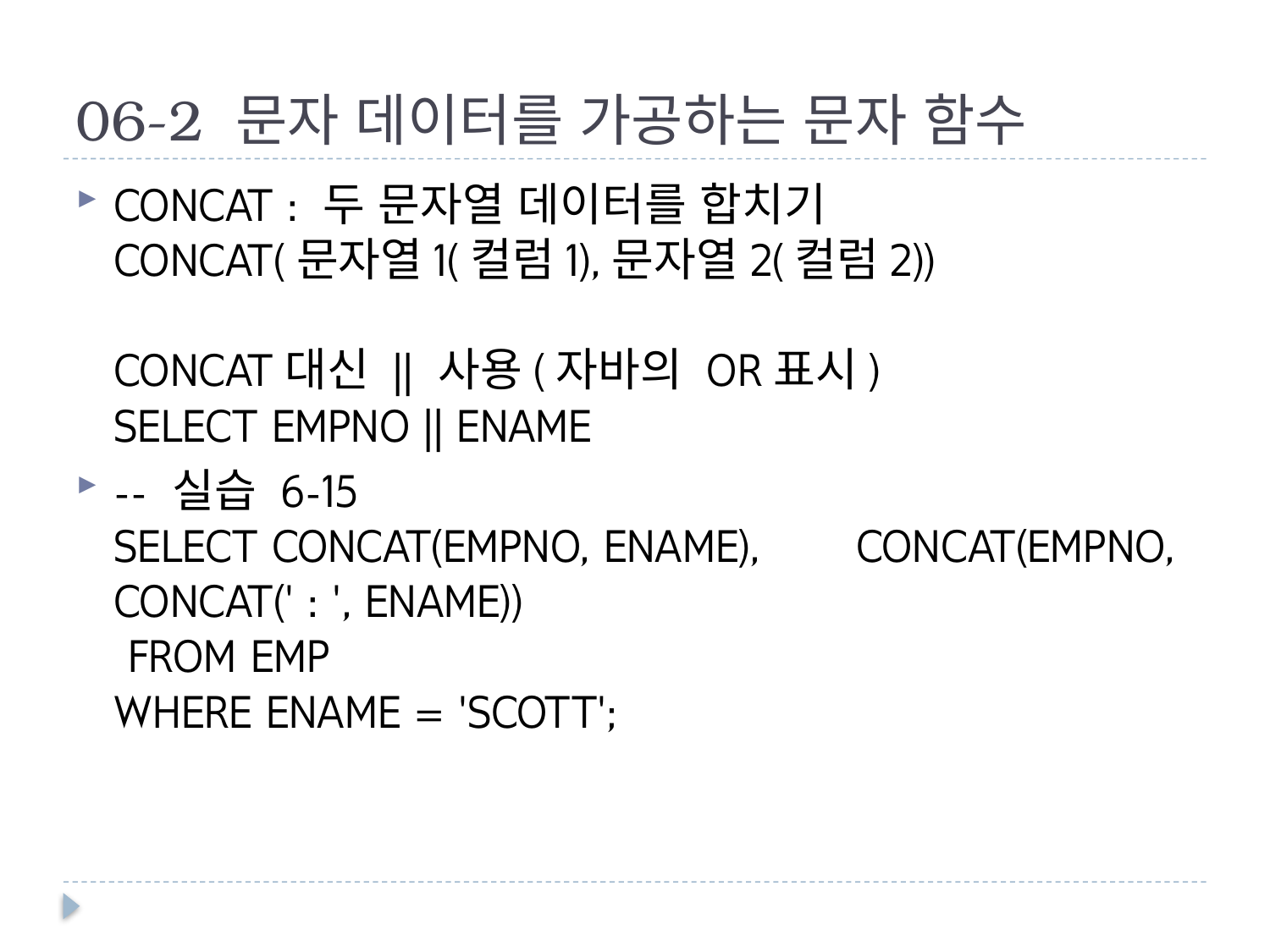

# 06-2 문자 데이터를 가공하는 문자 함수
CONCAT : 두 문자열 데이터를 합치기
CONCAT(문자열1(컬럼1),문자열2(컬럼2))
CONCAT대신 || 사용(자바의 OR표시)
SELECT EMPNO || ENAME
-- 실습 6-15
SELECT CONCAT(EMPNO, ENAME),       CONCAT(EMPNO, CONCAT(' : ', ENAME))
 FROM EMP
WHERE ENAME = 'SCOTT';